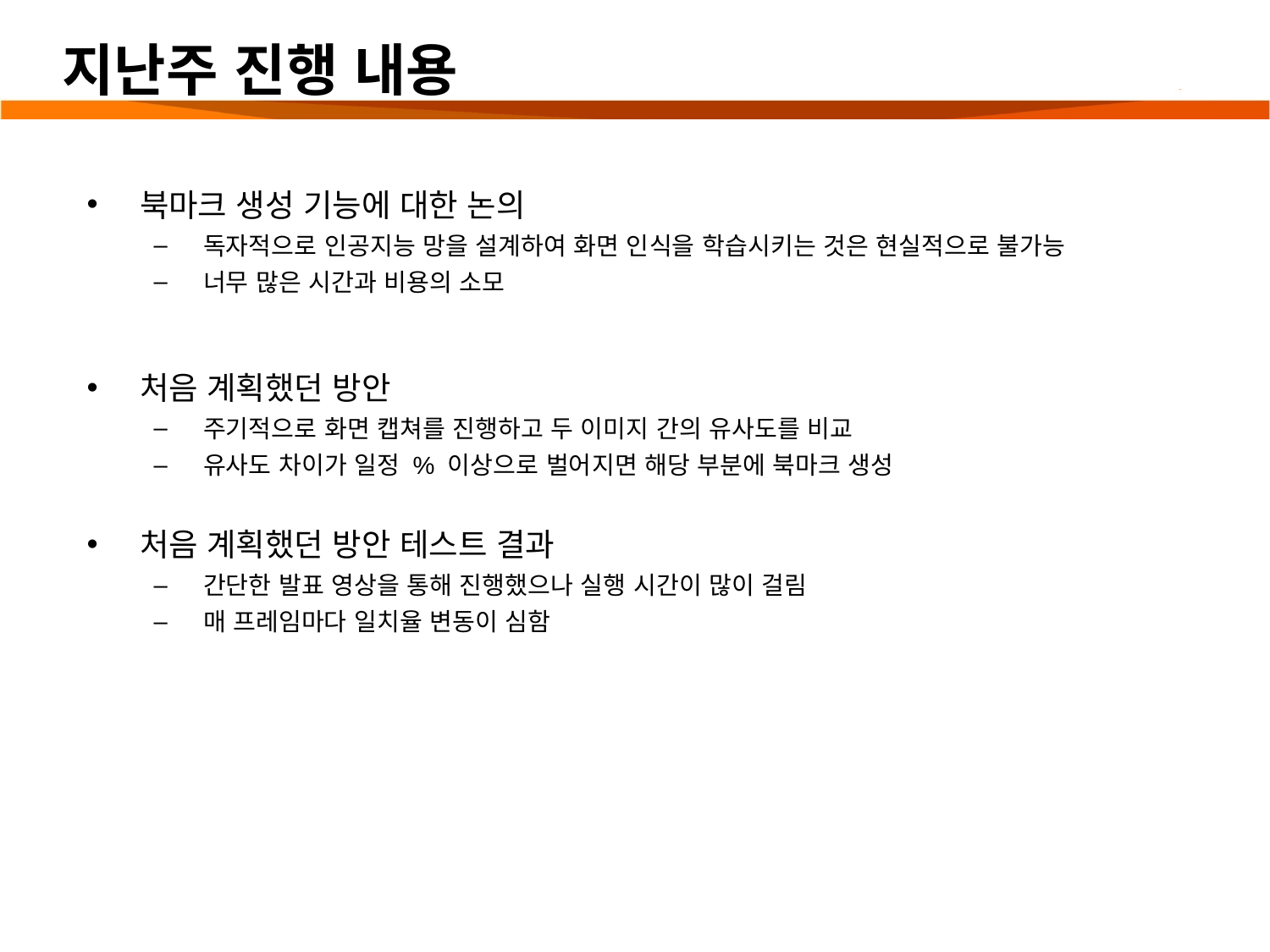

# 지난주 진행 내용
북마크 생성 기능에 대한 논의
독자적으로 인공지능 망을 설계하여 화면 인식을 학습시키는 것은 현실적으로 불가능
너무 많은 시간과 비용의 소모

처음 계획했던 방안
주기적으로 화면 캡쳐를 진행하고 두 이미지 간의 유사도를 비교
유사도 차이가 일정 % 이상으로 벌어지면 해당 부분에 북마크 생성

처음 계획했던 방안 테스트 결과
간단한 발표 영상을 통해 진행했으나 실행 시간이 많이 걸림
매 프레임마다 일치율 변동이 심함